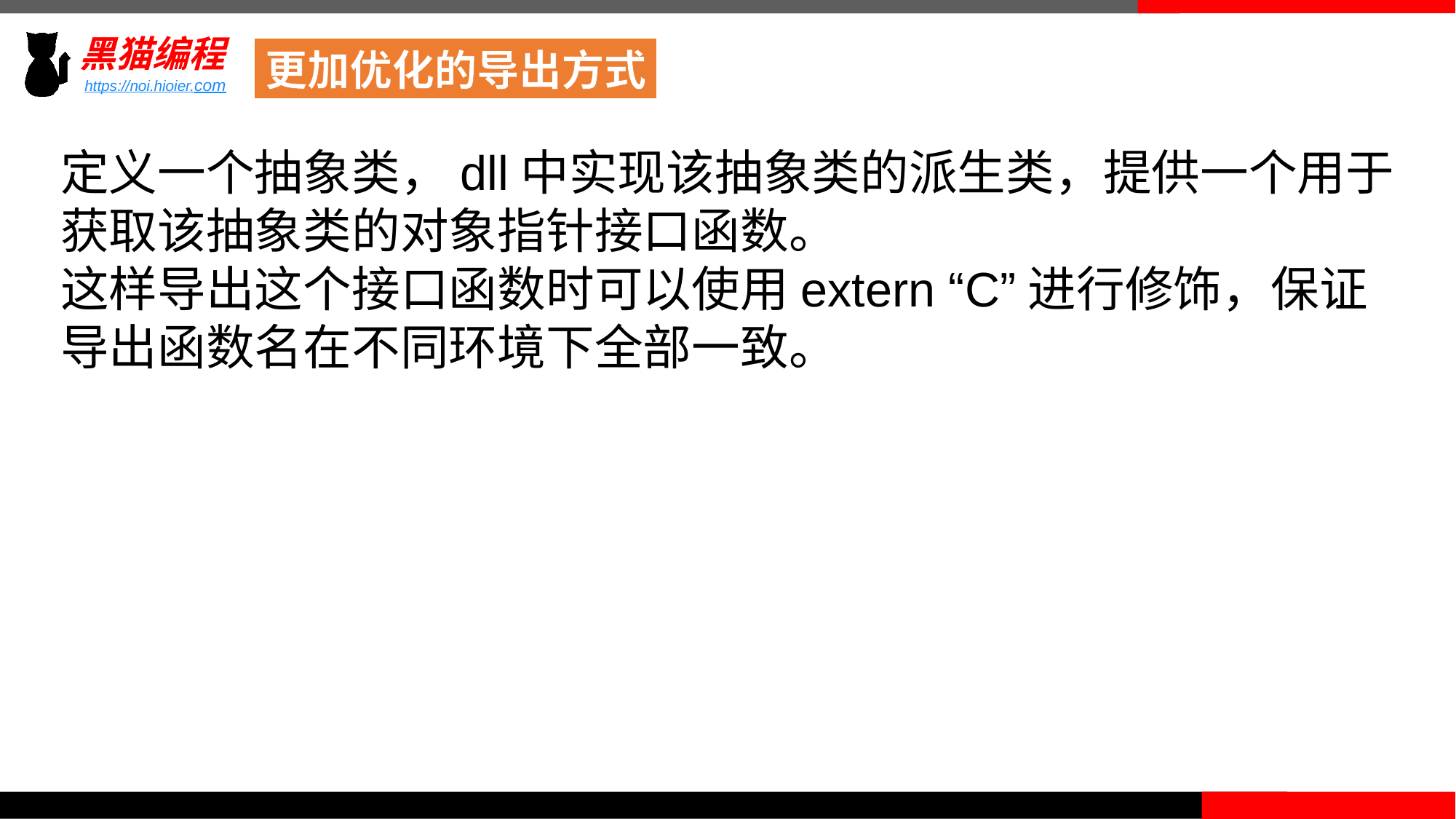

更加优化的导出方式
定义一个抽象类，dll中实现该抽象类的派生类，提供一个用于
获取该抽象类的对象指针接口函数。
这样导出这个接口函数时可以使用extern “C”进行修饰，保证
导出函数名在不同环境下全部一致。